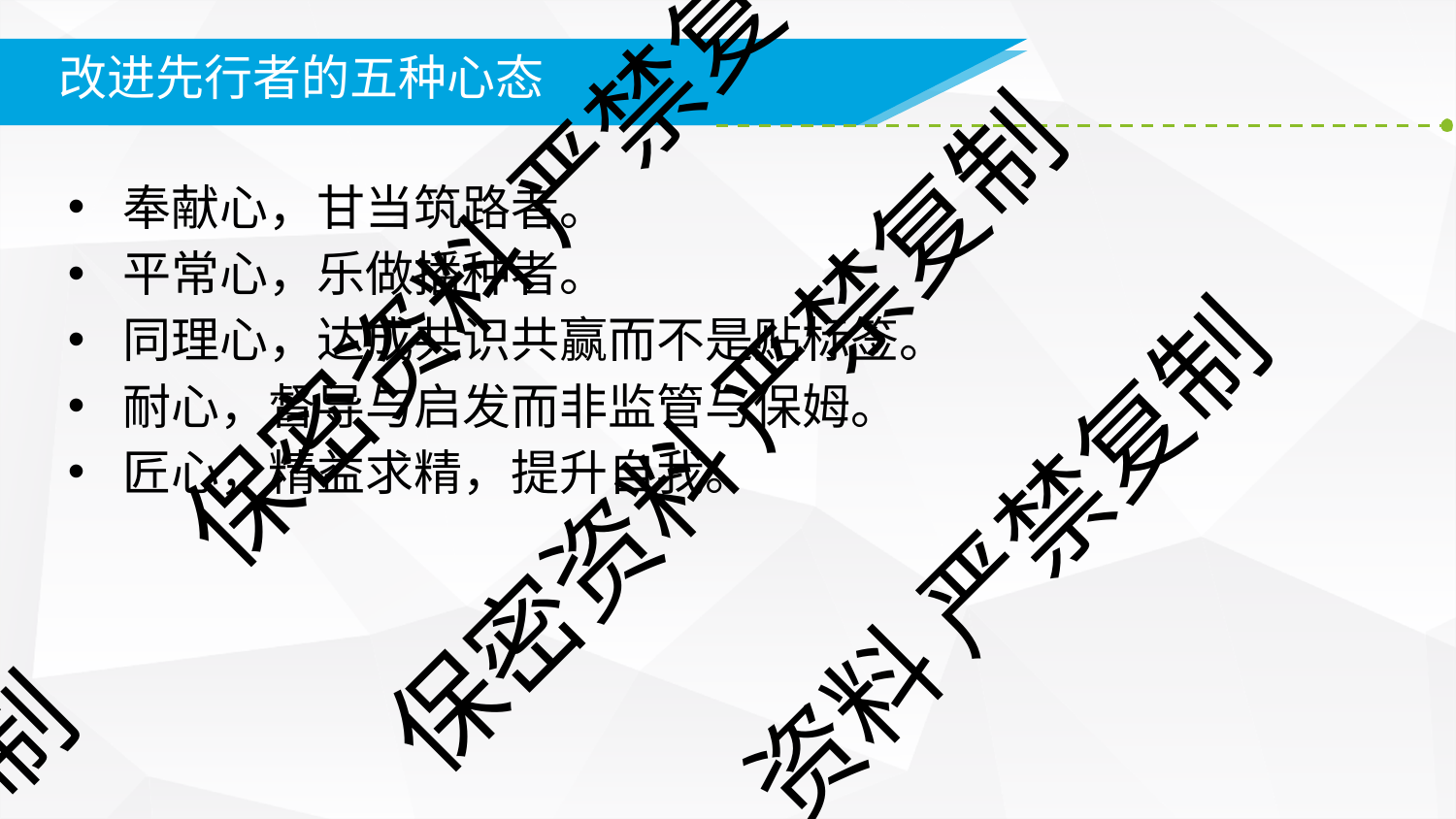

改进先行者的五种心态

奉献心，甘当筑路者。
平常心，乐做播种者。
同理心，达成共识共赢而不是贴标签。
耐心，督导与启发而非监管与保姆。
匠心，精益求精，提升自我。

保密资料 严禁复
保密资料 严禁复制
资料 严禁复制
制